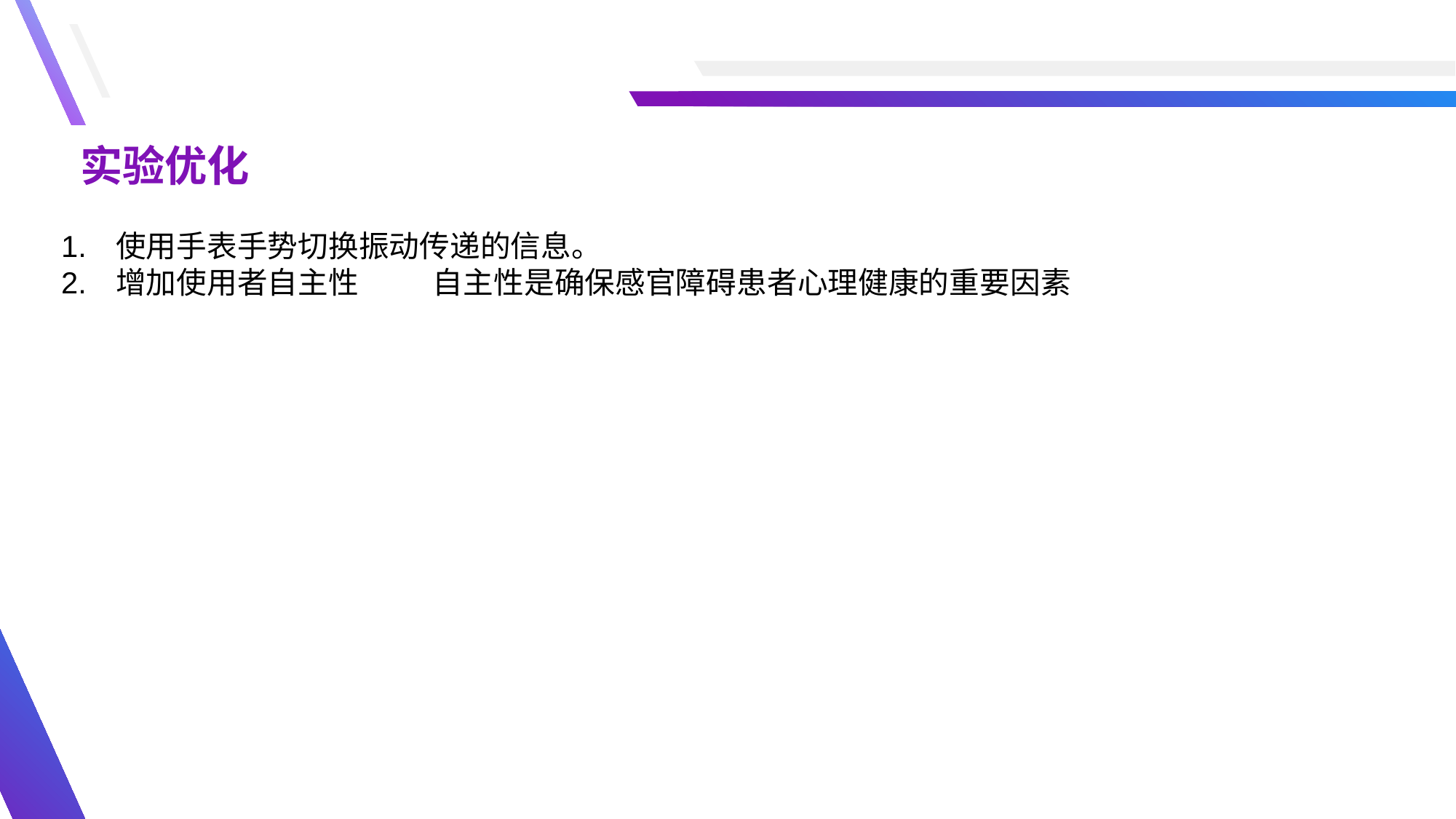

实验优化
使用手表手势切换振动传递的信息。
增加使用者自主性           自主性是确保感官障碍患者心理健康的重要因素